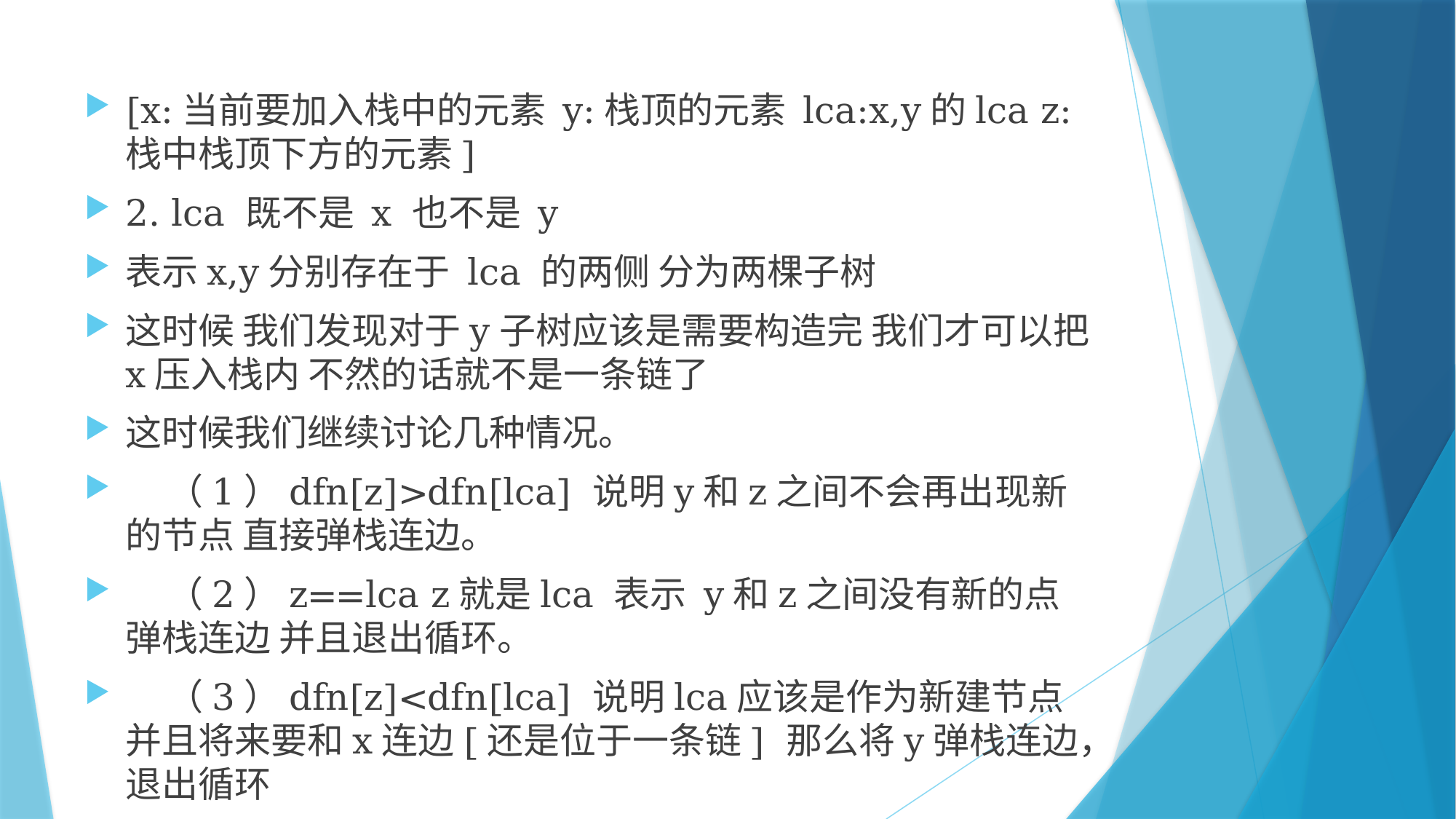

#
[x:当前要加入栈中的元素 y:栈顶的元素 lca:x,y的lca z:栈中栈顶下方的元素]
2. lca 既不是 x 也不是 y
表示x,y分别存在于 lca 的两侧 分为两棵子树
这时候 我们发现对于y子树应该是需要构造完 我们才可以把x压入栈内 不然的话就不是一条链了
这时候我们继续讨论几种情况。
    （1）dfn[z]>dfn[lca] 说明y和z之间不会再出现新的节点 直接弹栈连边。
    （2）z==lca z就是lca 表示 y和z之间没有新的点 弹栈连边 并且退出循环。
    （3）dfn[z]<dfn[lca] 说明lca应该是作为新建节点 并且将来要和x连边[还是位于一条链] 那么将y弹栈连边，退出循环